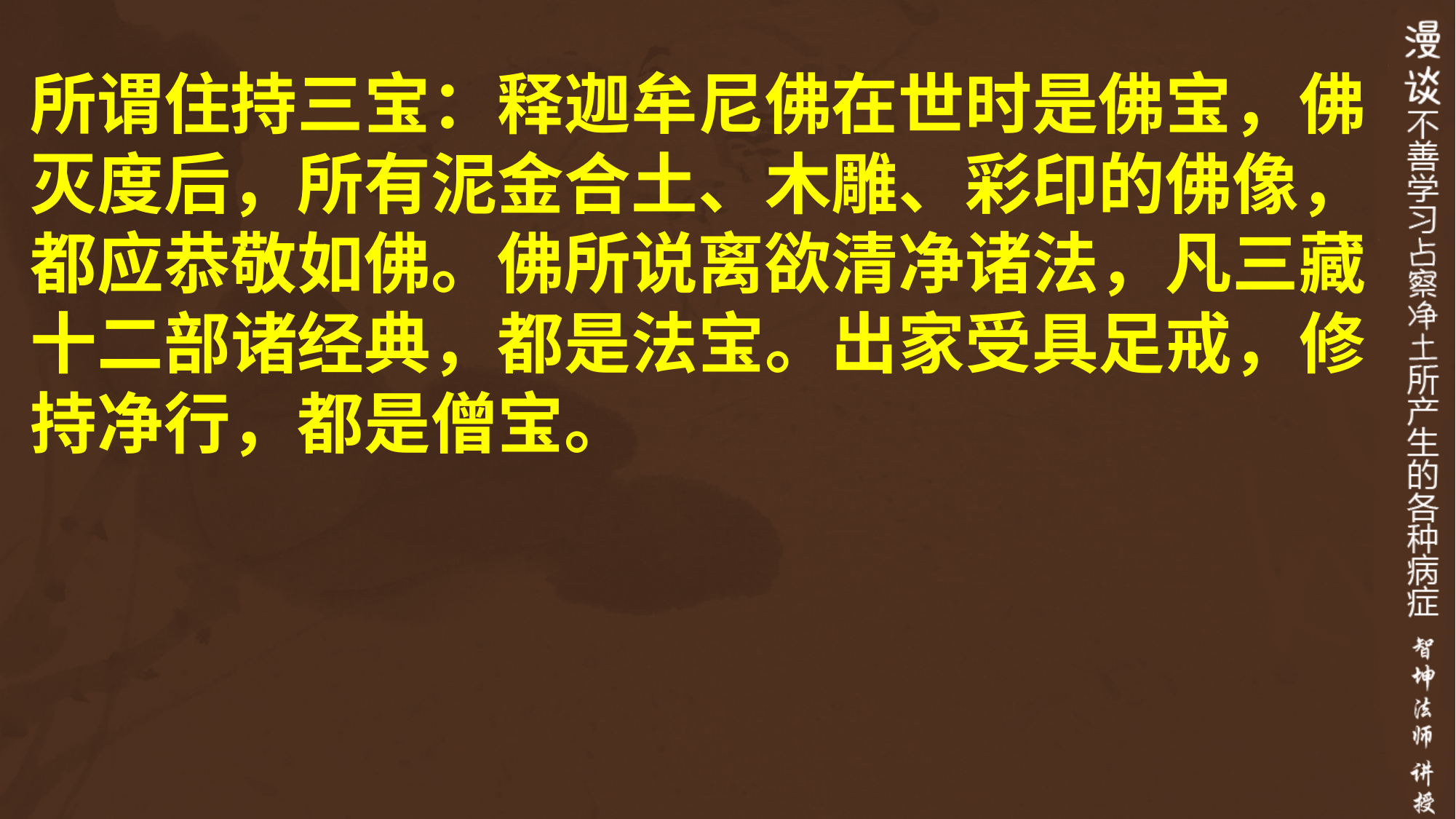

所谓住持三宝：释迦牟尼佛在世时是佛宝，佛灭度后，所有泥金合土、木雕、彩印的佛像，都应恭敬如佛。佛所说离欲清净诸法，凡三藏十二部诸经典，都是法宝。出家受具足戒，修持净行，都是僧宝。